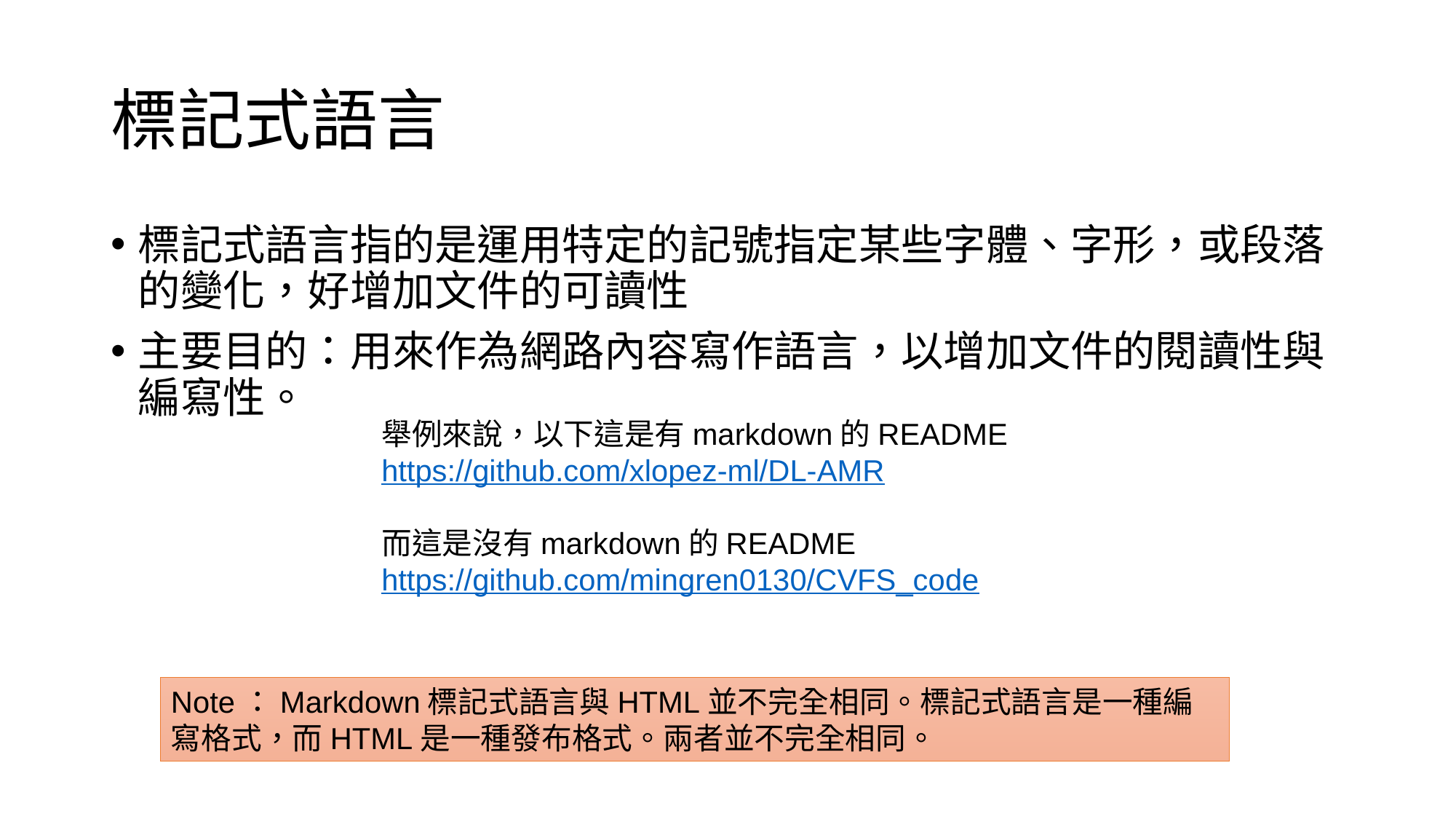

# 標記式語言
標記式語言指的是運用特定的記號指定某些字體、字形，或段落的變化，好增加文件的可讀性
主要目的：用來作為網路內容寫作語言，以增加文件的閱讀性與編寫性。
舉例來說，以下這是有markdown的README
https://github.com/xlopez-ml/DL-AMR

而這是沒有markdown的README
https://github.com/mingren0130/CVFS_code
Note：Markdown標記式語言與HTML並不完全相同。標記式語言是一種編寫格式，而HTML是一種發布格式。兩者並不完全相同。